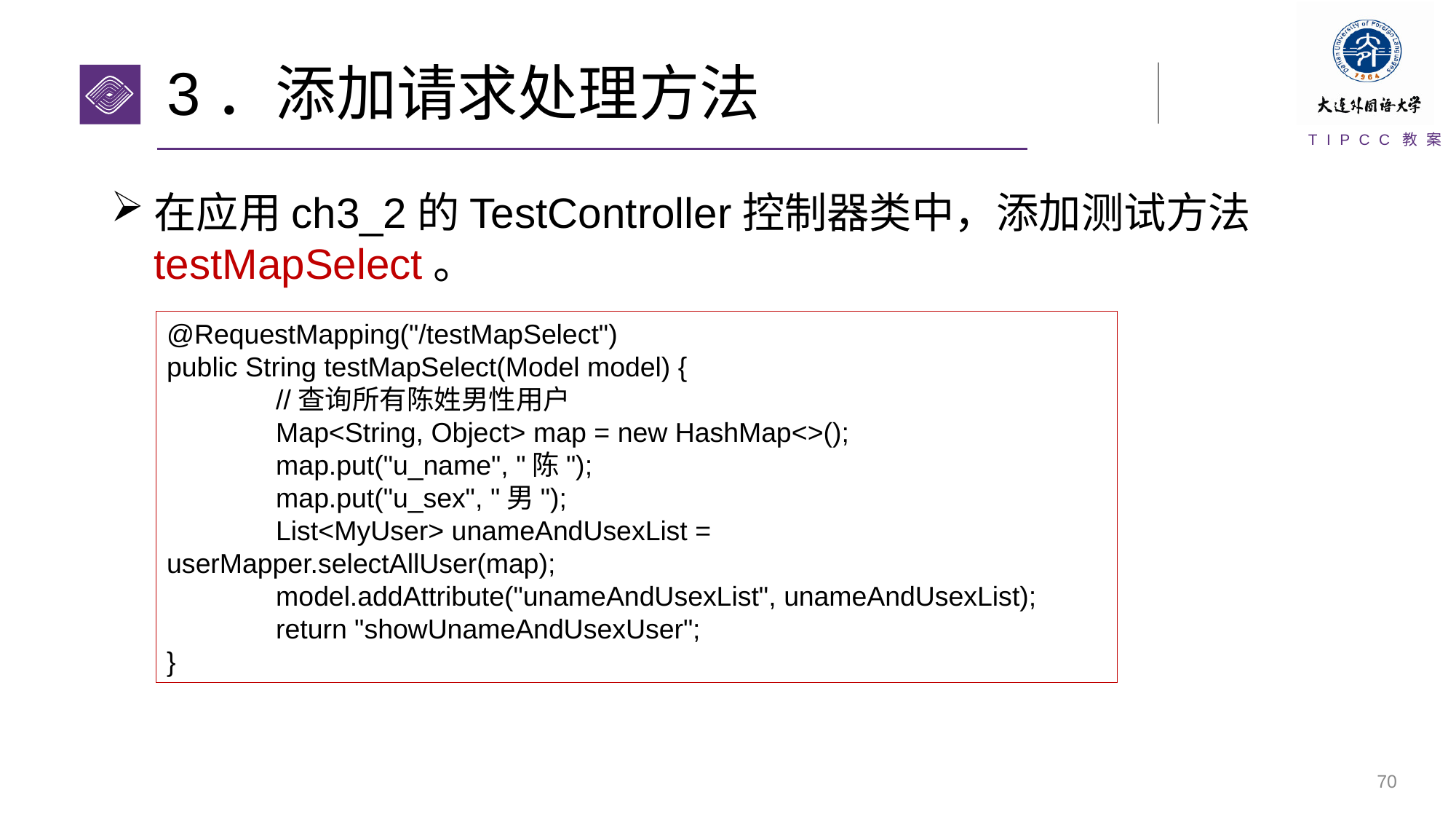

# 3．添加请求处理方法
在应用ch3_2的TestController控制器类中，添加测试方法testMapSelect。
@RequestMapping("/testMapSelect")
public String testMapSelect(Model model) {
	//查询所有陈姓男性用户
	Map<String, Object> map = new HashMap<>();
	map.put("u_name", "陈");
	map.put("u_sex", "男");
	List<MyUser> unameAndUsexList = userMapper.selectAllUser(map);
	model.addAttribute("unameAndUsexList", unameAndUsexList);
	return "showUnameAndUsexUser";
}
70